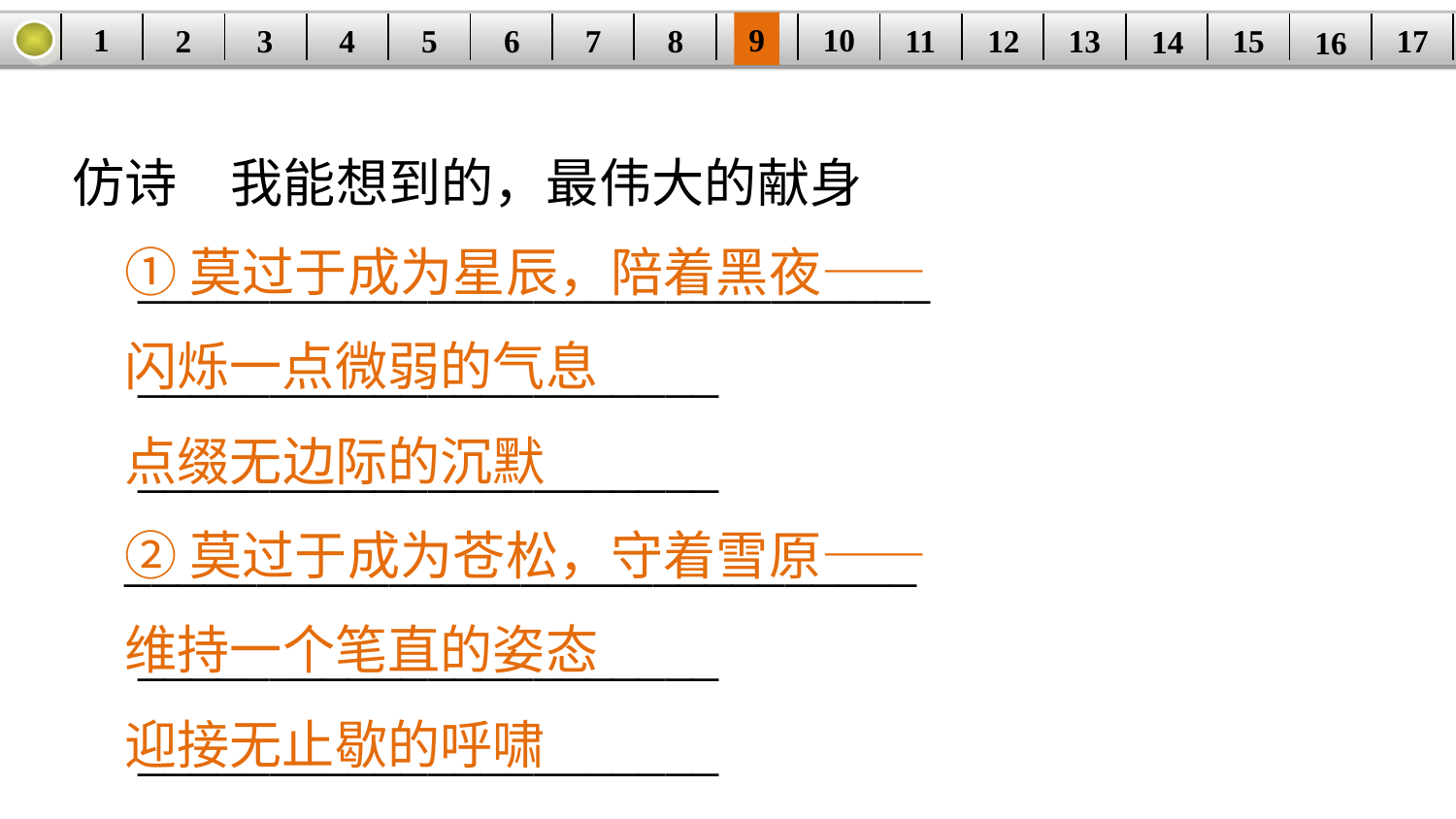

9
10
1
3
4
5
6
8
11
2
17
12
15
|  |  |  |  |  |  |  |  |  |  |  |  |  |  |  |  |  |
| --- | --- | --- | --- | --- | --- | --- | --- | --- | --- | --- | --- | --- | --- | --- | --- | --- |
7
13
14
16

仿诗　我能想到的，最伟大的献身
　______________________________
　______________________
　______________________
    ______________________________
　______________________
　______________________
①莫过于成为星辰，陪着黑夜——
闪烁一点微弱的气息
点缀无边际的沉默
②莫过于成为苍松，守着雪原——
维持一个笔直的姿态
迎接无止歇的呼啸